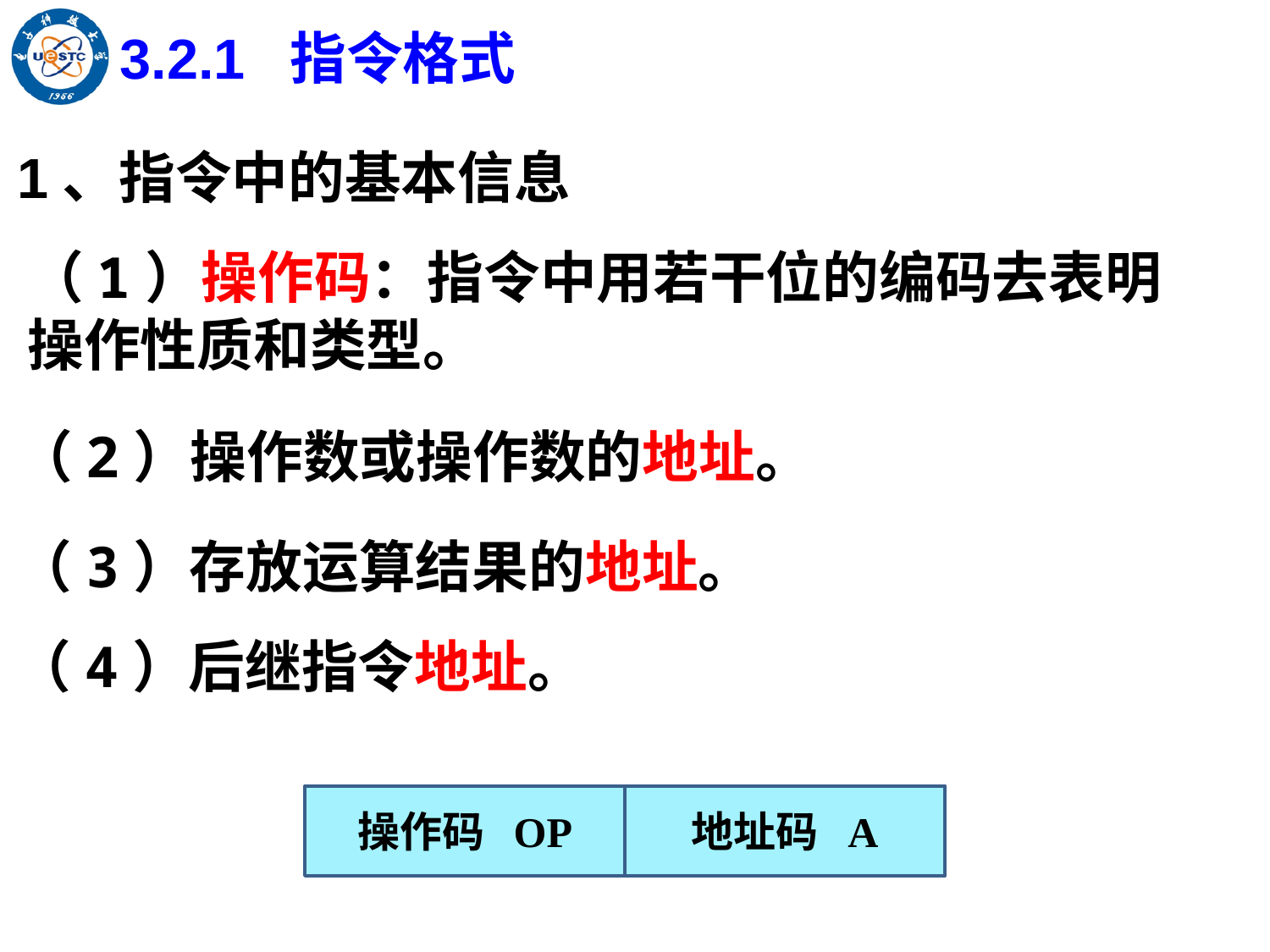

3.2.1  指令格式
1、指令中的基本信息
（1）操作码：指令中用若干位的编码去表明操作性质和类型。
（2）操作数或操作数的地址。
（3）存放运算结果的地址。
（4）后继指令地址。
操作码  OP
地址码  A